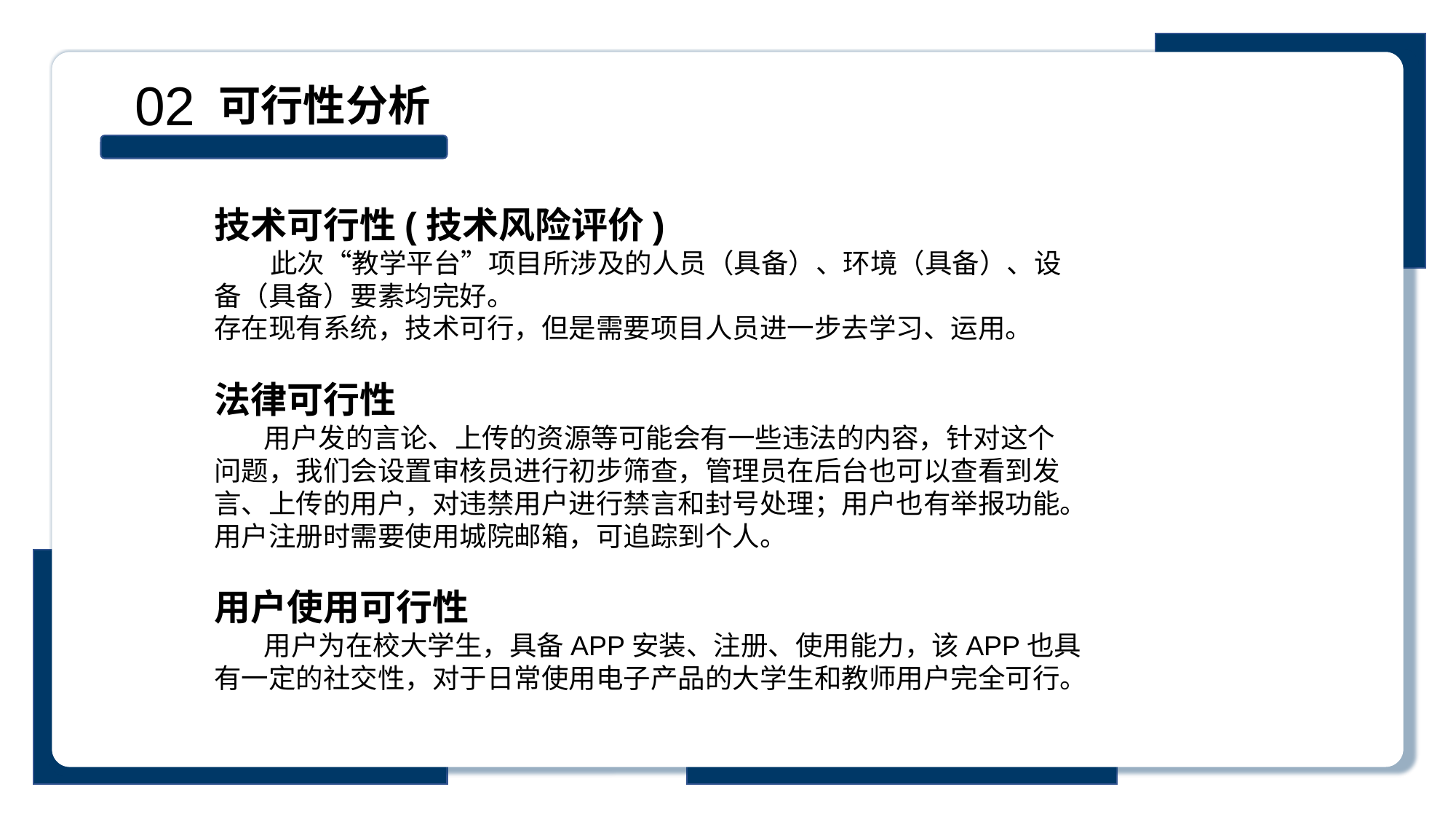

02
可行性分析

技术可行性(技术风险评价)
        此次“教学平台”项目所涉及的人员（具备）、环境（具备）、设备（具备）要素均完好。
存在现有系统，技术可行，但是需要项目人员进一步去学习、运用。

法律可行性
       用户发的言论、上传的资源等可能会有一些违法的内容，针对这个问题，我们会设置审核员进行初步筛查，管理员在后台也可以查看到发言、上传的用户，对违禁用户进行禁言和封号处理；用户也有举报功能。用户注册时需要使用城院邮箱，可追踪到个人。

用户使用可行性
       用户为在校大学生，具备APP安装、注册、使用能力，该APP也具有一定的社交性，对于日常使用电子产品的大学生和教师用户完全可行。